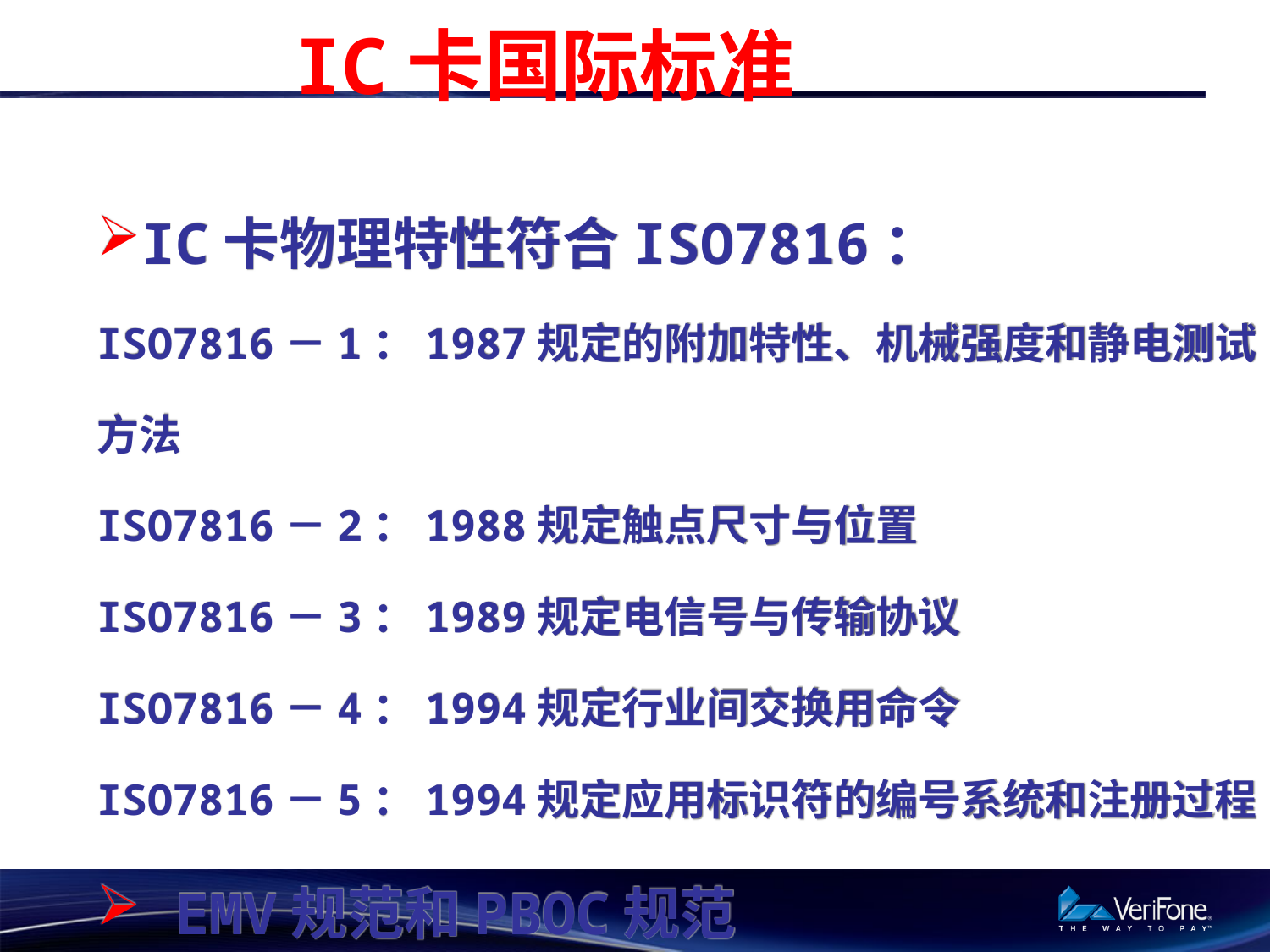

IC卡国际标准
IC卡物理特性符合ISO7816：
ISO7816－1：1987规定的附加特性、机械强度和静电测试方法
ISO7816－2：1988规定触点尺寸与位置
ISO7816－3：1989规定电信号与传输协议
ISO7816－4：1994规定行业间交换用命令
ISO7816－5：1994规定应用标识符的编号系统和注册过程
 EMV规范和PBOC规范